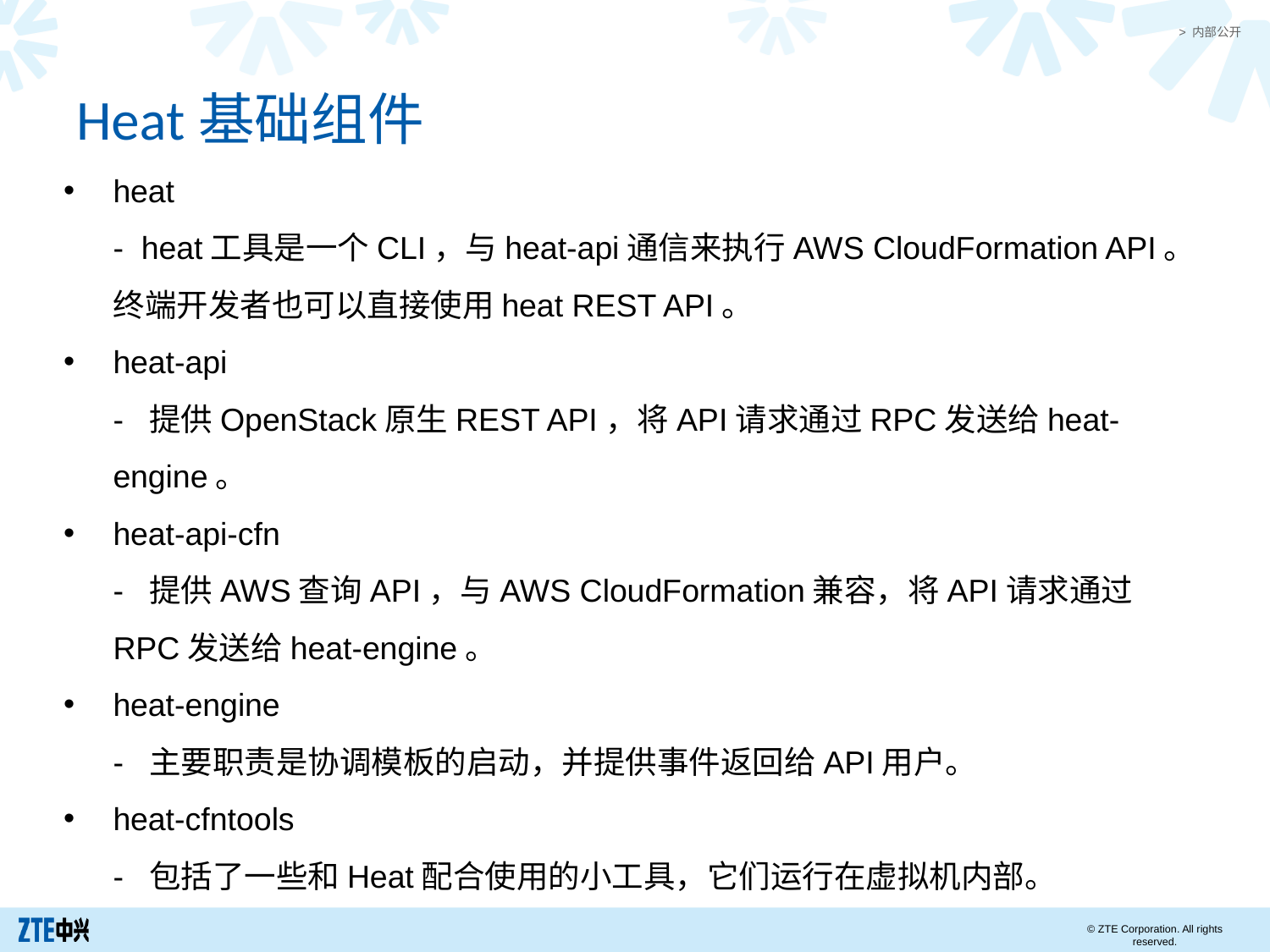

# Heat基础组件
heat
	-  heat工具是一个CLI，与heat-api通信来执行AWS CloudFormation API。终端开发者也可以直接使用heat REST API。
heat-api
	-  提供OpenStack原生REST API，将API请求通过RPC发送给heat-engine。
heat-api-cfn
	-  提供AWS查询API，与AWS CloudFormation兼容，将API请求通过RPC发送给heat-engine。
heat-engine
	-  主要职责是协调模板的启动，并提供事件返回给API用户。
heat-cfntools
	-  包括了一些和Heat配合使用的小工具，它们运行在虚拟机内部。